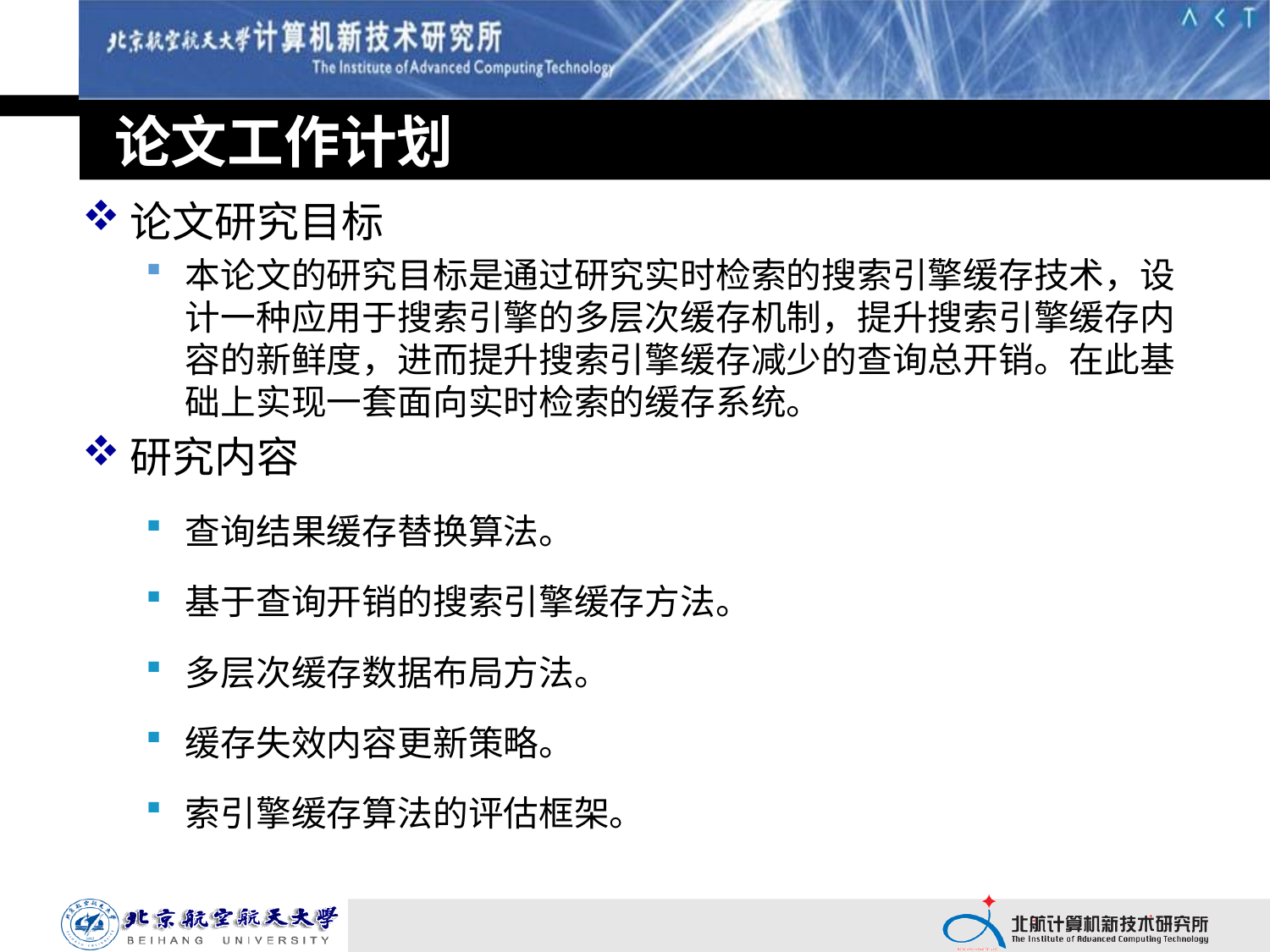

# 论文工作计划
论文研究目标
本论文的研究目标是通过研究实时检索的搜索引擎缓存技术，设计一种应用于搜索引擎的多层次缓存机制，提升搜索引擎缓存内容的新鲜度，进而提升搜索引擎缓存减少的查询总开销。在此基础上实现一套面向实时检索的缓存系统。
研究内容
查询结果缓存替换算法。
基于查询开销的搜索引擎缓存方法。
多层次缓存数据布局方法。
缓存失效内容更新策略。
索引擎缓存算法的评估框架。